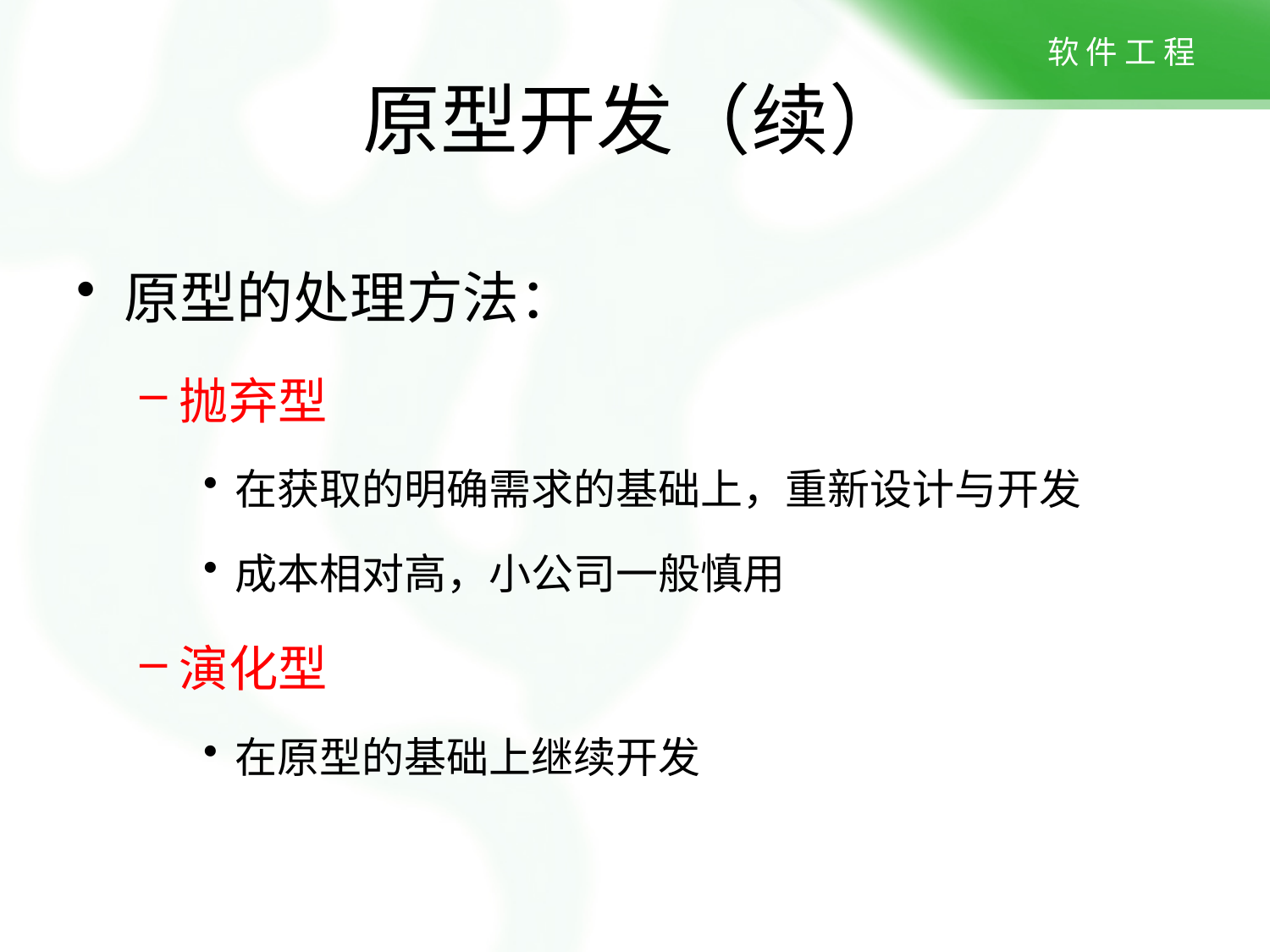

# 原型开发（续）
原型的处理方法：
抛弃型
在获取的明确需求的基础上，重新设计与开发
成本相对高，小公司一般慎用
演化型
在原型的基础上继续开发